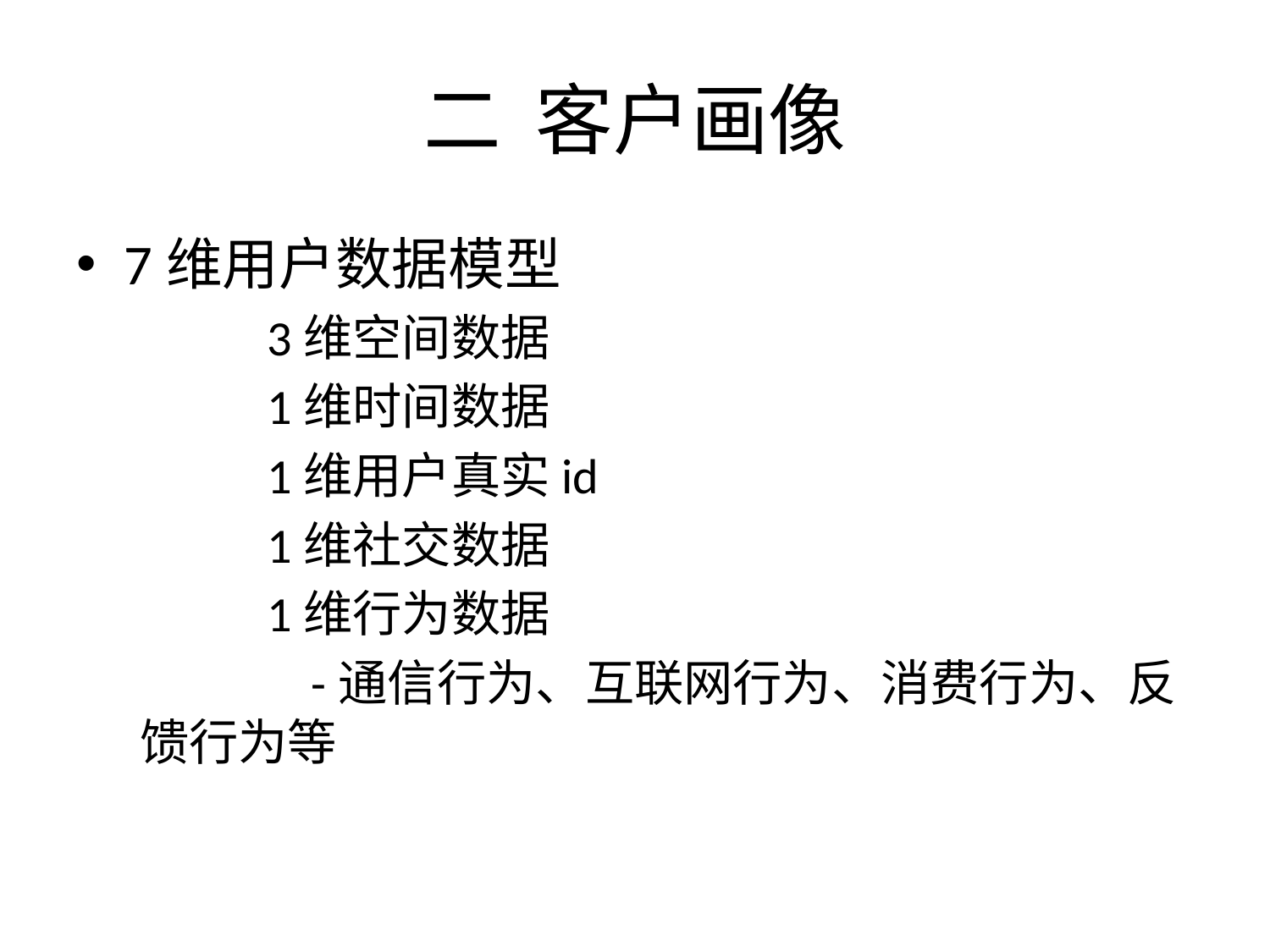

# 二  客户画像
7维用户数据模型
	3维空间数据
	1维时间数据
	1维用户真实id
	1维社交数据
	1维行为数据
	    -通信行为、互联网行为、消费行为、反馈行为等